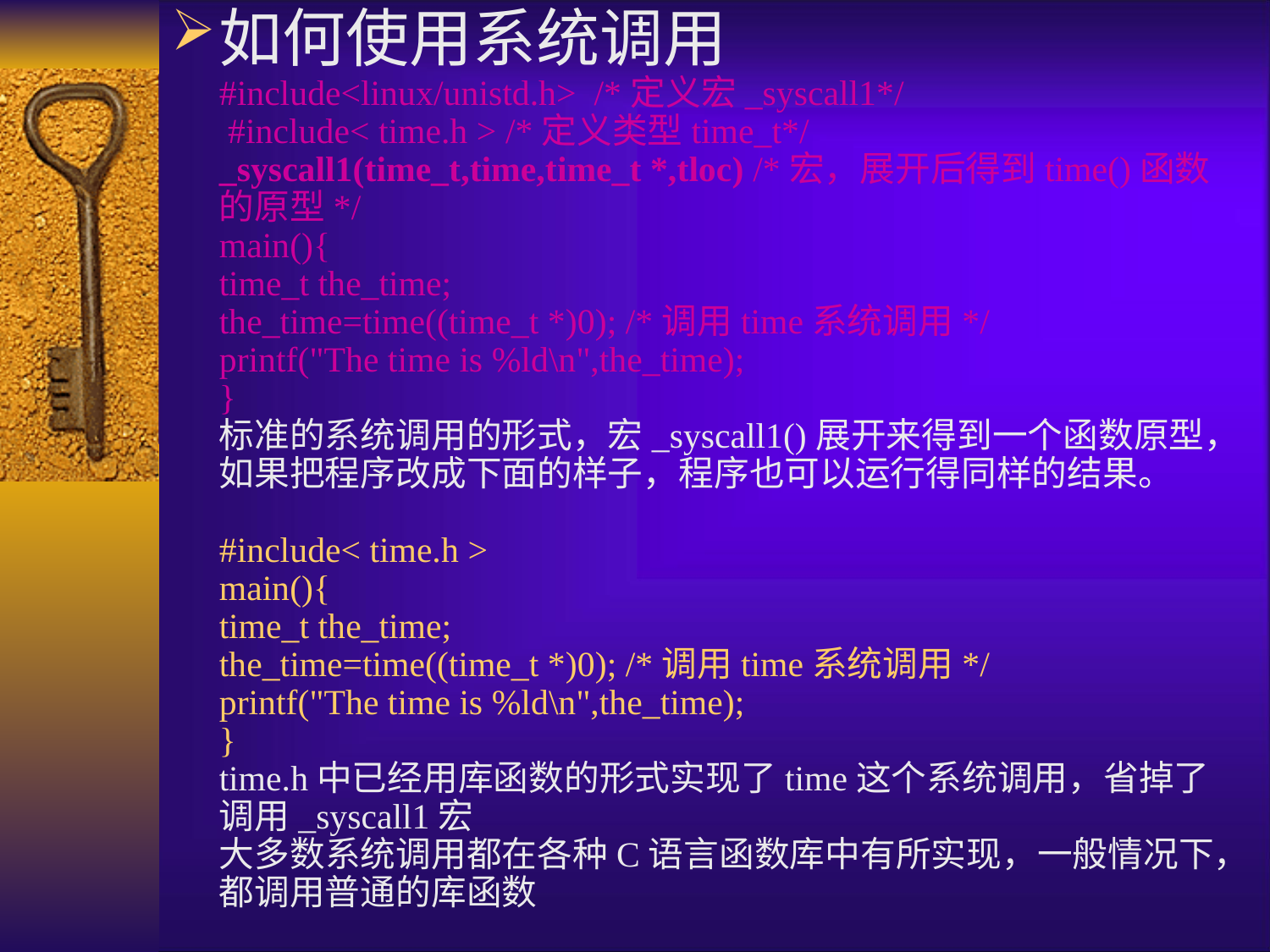

如何使用系统调用
#include<linux/unistd.h>  /*定义宏_syscall1*/
 #include< time.h > /*定义类型time_t*/
_syscall1(time_t,time,time_t *,tloc) /*宏，展开后得到time()函数的原型*/
main(){
time_t the_time;
the_time=time((time_t *)0); /*调用time系统调用*/
printf("The time is %ld\n",the_time);
}
标准的系统调用的形式，宏_syscall1()展开来得到一个函数原型，如果把程序改成下面的样子，程序也可以运行得同样的结果。
#include< time.h >
main(){
time_t the_time;
the_time=time((time_t *)0); /*调用time系统调用*/
printf("The time is %ld\n",the_time);
}
time.h中已经用库函数的形式实现了time这个系统调用，省掉了调用_syscall1宏
大多数系统调用都在各种C语言函数库中有所实现，一般情况下，都调用普通的库函数